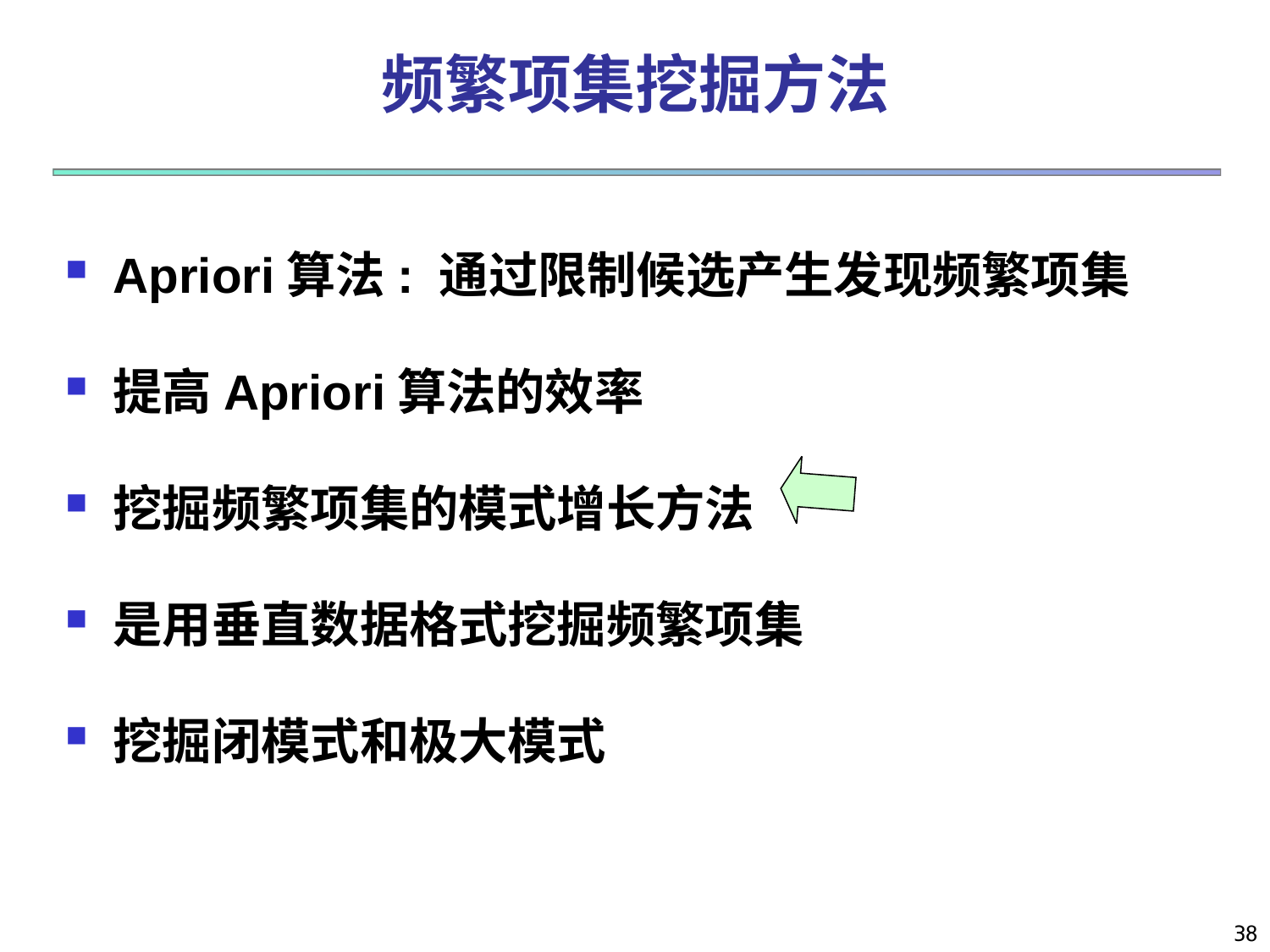

Apriori算法: 通过限制候选产生发现频繁项集
提高Apriori算法的效率
挖掘频繁项集的模式增长方法
是用垂直数据格式挖掘频繁项集
挖掘闭模式和极大模式
频繁项集挖掘方法

38